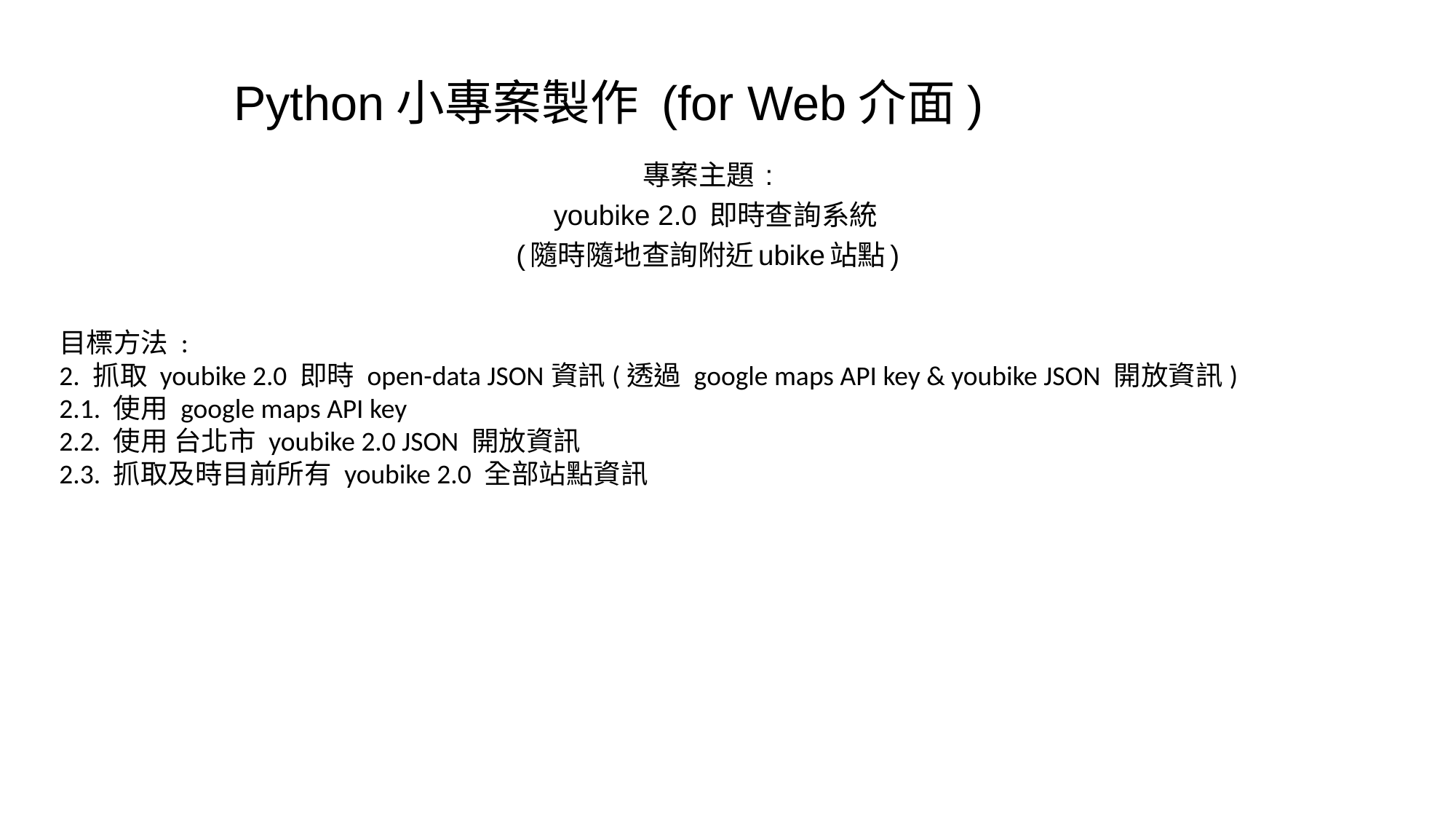

Python小專案製作 (for Web介面)
專案主題 :
  youbike 2.0 即時查詢系統
(隨時隨地查詢附近ubike站點)
目標方法 :
2. 抓取 youbike 2.0 即時 open-data JSON資訊(透過 google maps API key & youbike JSON 開放資訊)
2.1. 使用 google maps API key
2.2. 使用 台北市 youbike 2.0 JSON 開放資訊
2.3. 抓取及時目前所有 youbike 2.0 全部站點資訊